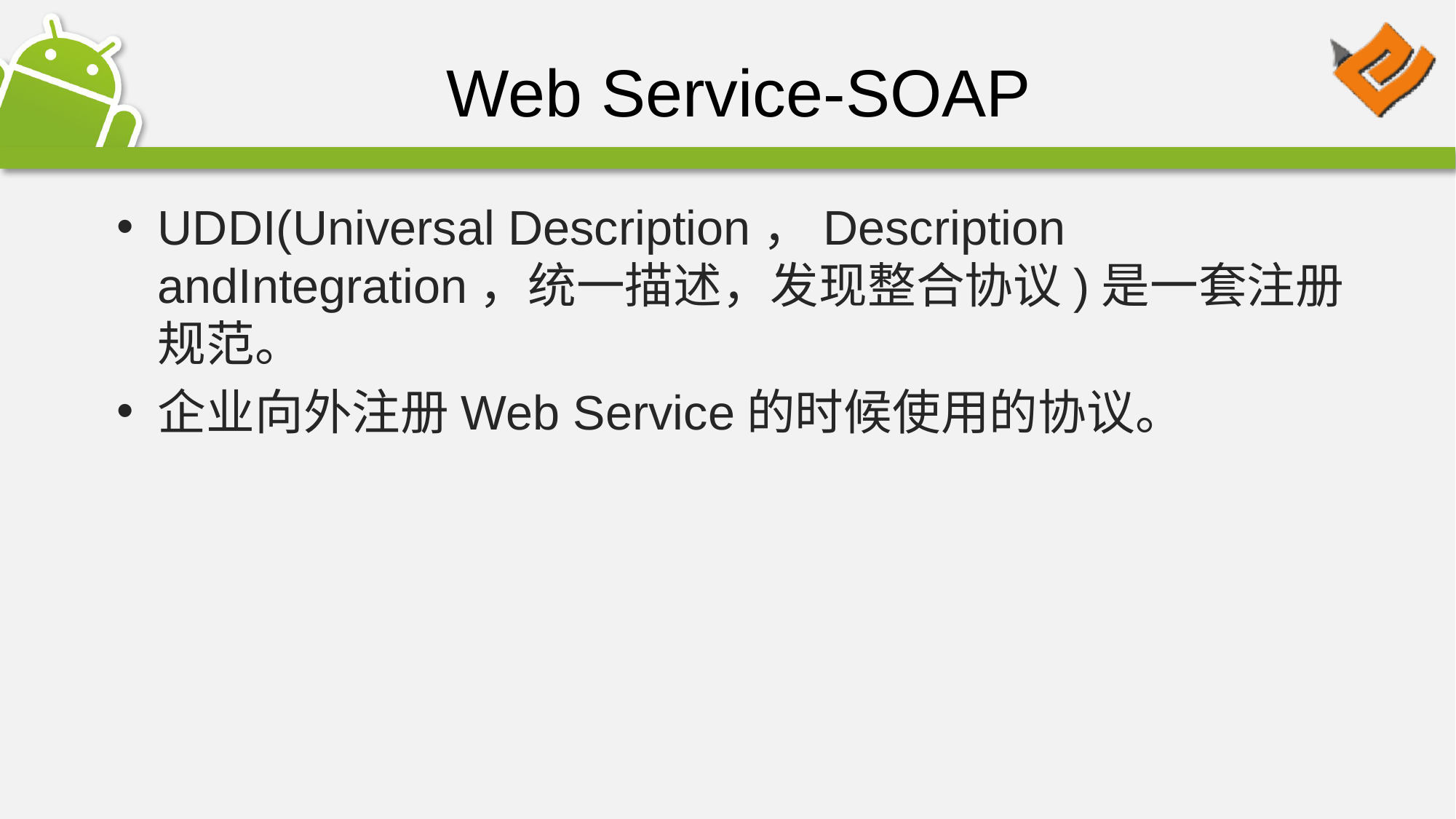

# Web Service-SOAP
UDDI(Universal Description，Description andIntegration，统一描述，发现整合协议)是一套注册规范。
企业向外注册Web Service的时候使用的协议。